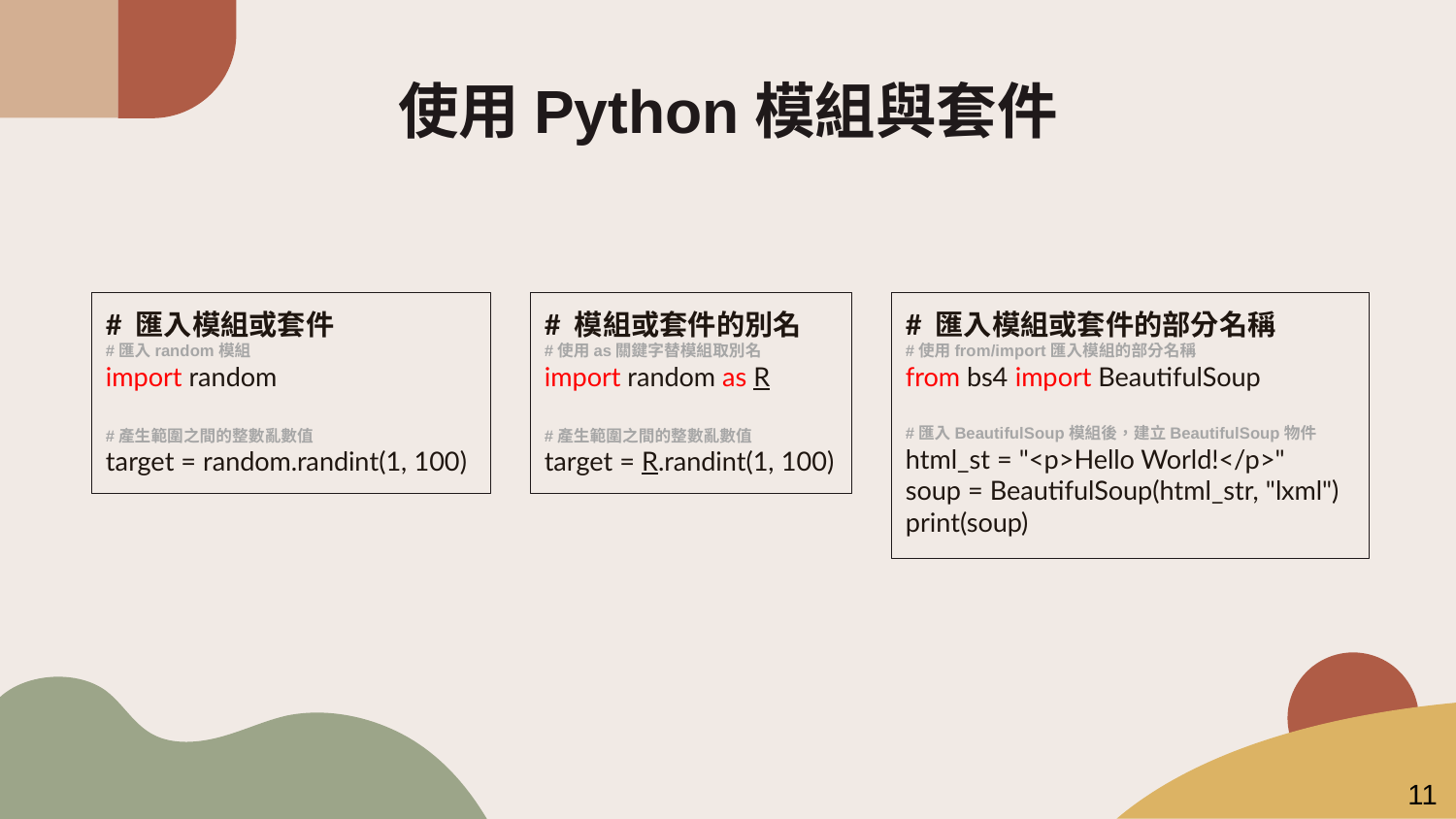

# 使用Python模組與套件
# 模組或套件的別名
#使用as關鍵字替模組取別名
import random as R

#產生範圍之間的整數亂數值
target = R.randint(1, 100)
# 匯入模組或套件
#匯入random模組
import random

#產生範圍之間的整數亂數值
target = random.randint(1, 100)
# 匯入模組或套件的部分名稱
#使用from/import匯入模組的部分名稱
from bs4 import BeautifulSoup

#匯入BeautifulSoup模組後，建立BeautifulSoup物件
html_st = "<p>Hello World!</p>"
soup = BeautifulSoup(html_str, "lxml")
print(soup)
11